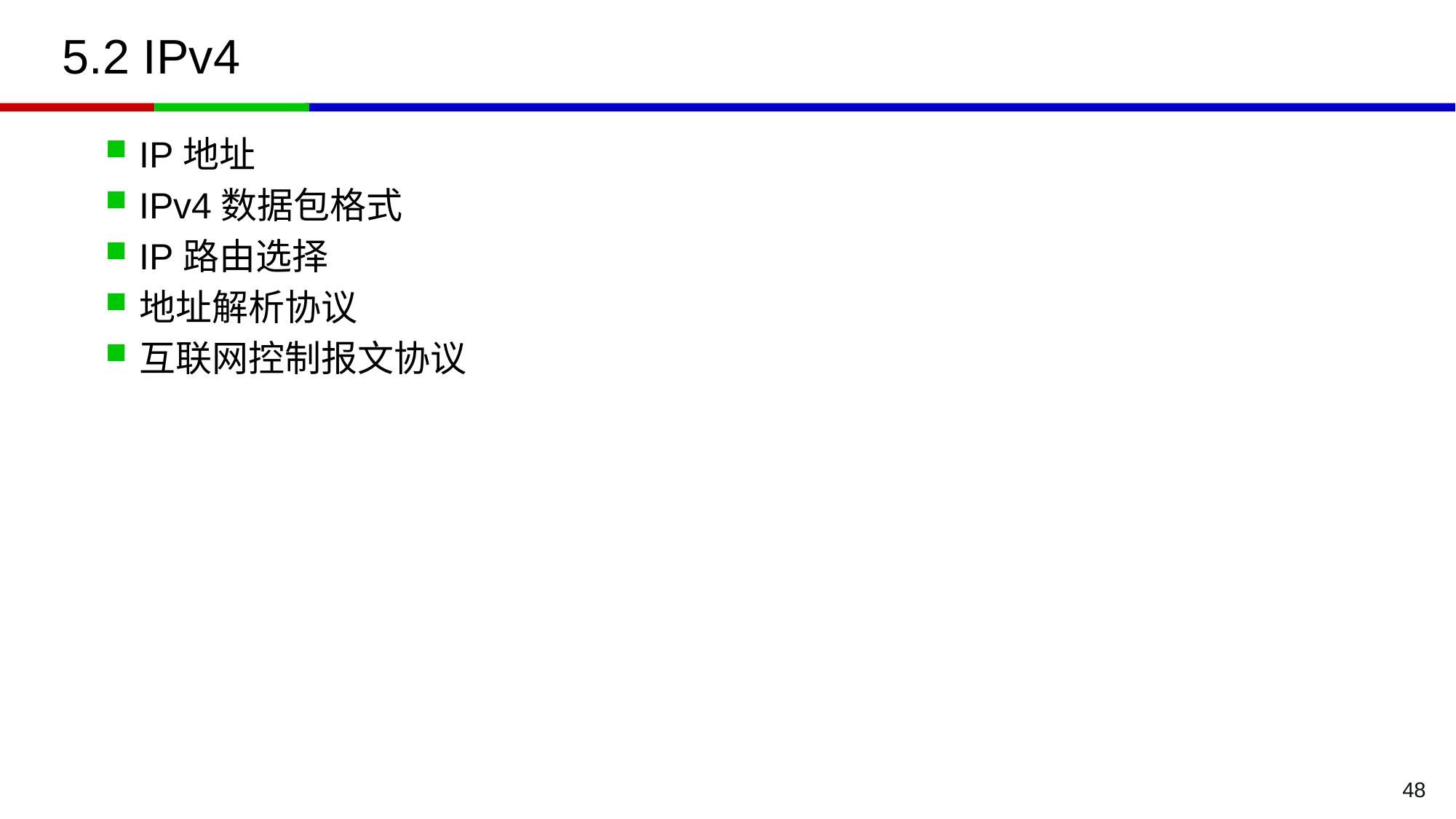

# 5.2 IPv4
IP地址
IPv4数据包格式
IP路由选择
地址解析协议
互联网控制报文协议
48